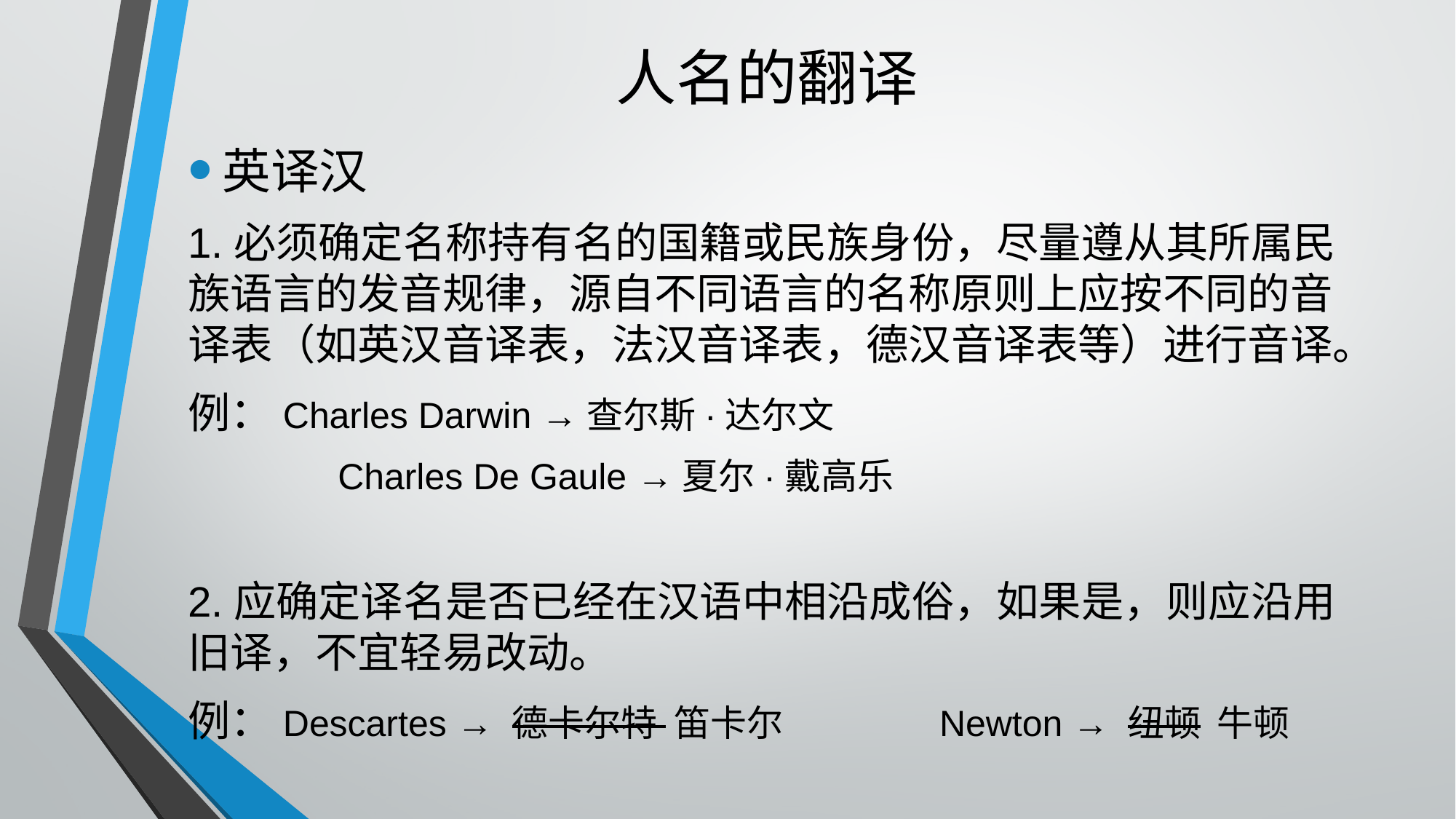

# 人名的翻译
英译汉
1.必须确定名称持有名的国籍或民族身份，尽量遵从其所属民族语言的发音规律，源自不同语言的名称原则上应按不同的音译表（如英汉音译表，法汉音译表，德汉音译表等）进行音译。
例：Charles Darwin →查尔斯·达尔文
	    Charles De Gaule →夏尔·戴高乐

2.应确定译名是否已经在汉语中相沿成俗，如果是，则应沿用旧译，不宜轻易改动。
例：Descartes → 德卡尔特  笛卡尔                  Newton → 纽顿  牛顿